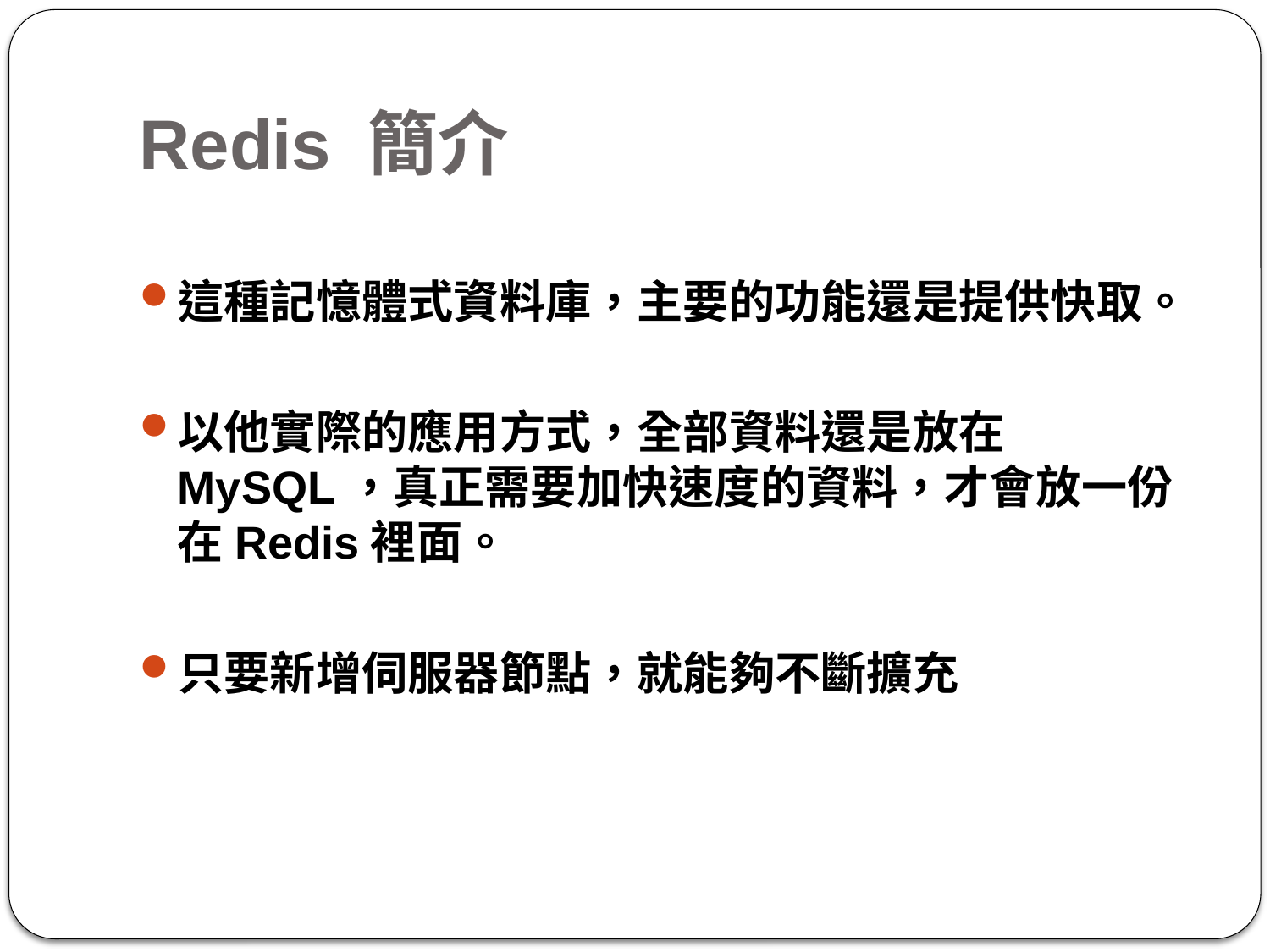

# Redis 簡介

這種記憶體式資料庫，主要的功能還是提供快取。

以他實際的應用方式，全部資料還是放在MySQL，真正需要加快速度的資料，才會放一份在Redis裡面。

只要新增伺服器節點，就能夠不斷擴充